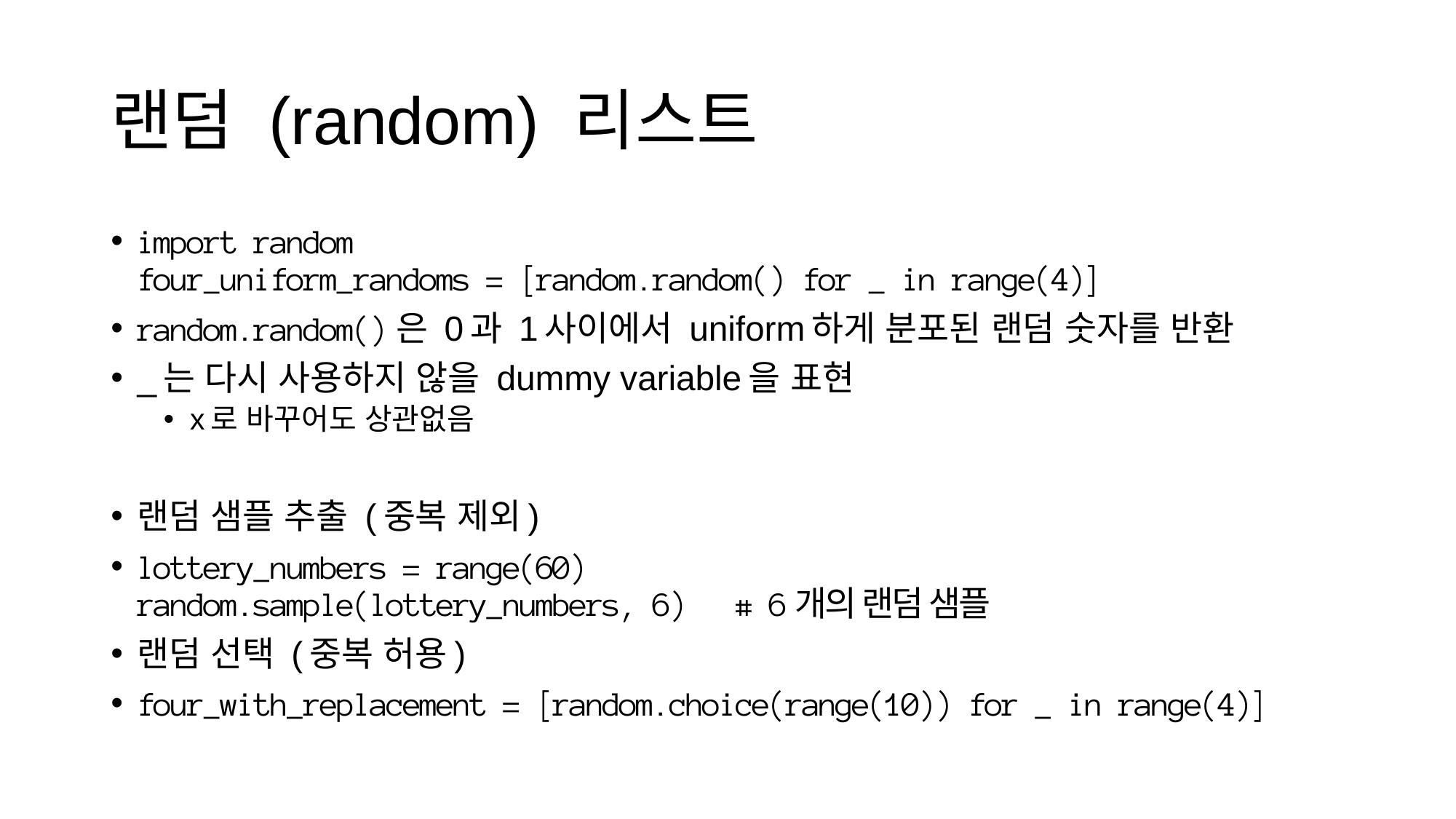

# 랜덤 (random) 리스트
import random
four_uniform_randoms = [random.random() for _ in range(4)]
random.random()은 0과 1사이에서 uniform하게 분포된 랜덤 숫자를 반환
_는 다시 사용하지 않을 dummy variable을 표현
x로 바꾸어도 상관없음

랜덤 샘플 추출 (중복 제외)
lottery_numbers = range(60)
random.sample(lottery_numbers, 6)   # 6개의 랜덤 샘플
랜덤 선택 (중복 허용)
four_with_replacement = [random.choice(range(10)) for _ in range(4)]